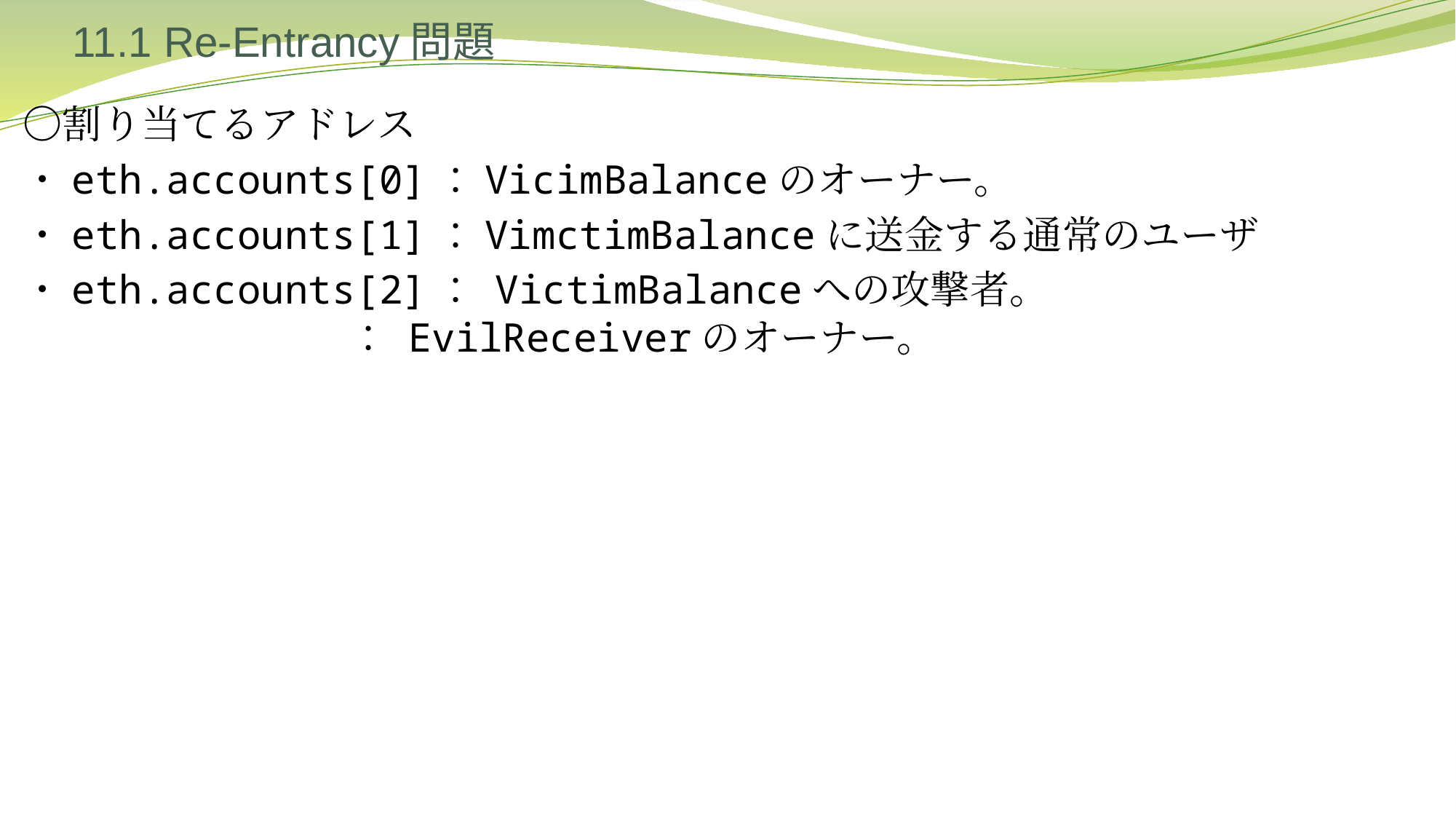

# 11.1 Re-Entrancy問題

〇割り当てるアドレス
・eth.accounts[0]：VicimBalanceのオーナー。
・eth.accounts[1]：VimctimBalanceに送金する通常のユーザ
・eth.accounts[2]： VictimBalanceへの攻撃者。
　　　　　　　　 ： EvilReceiverのオーナー。